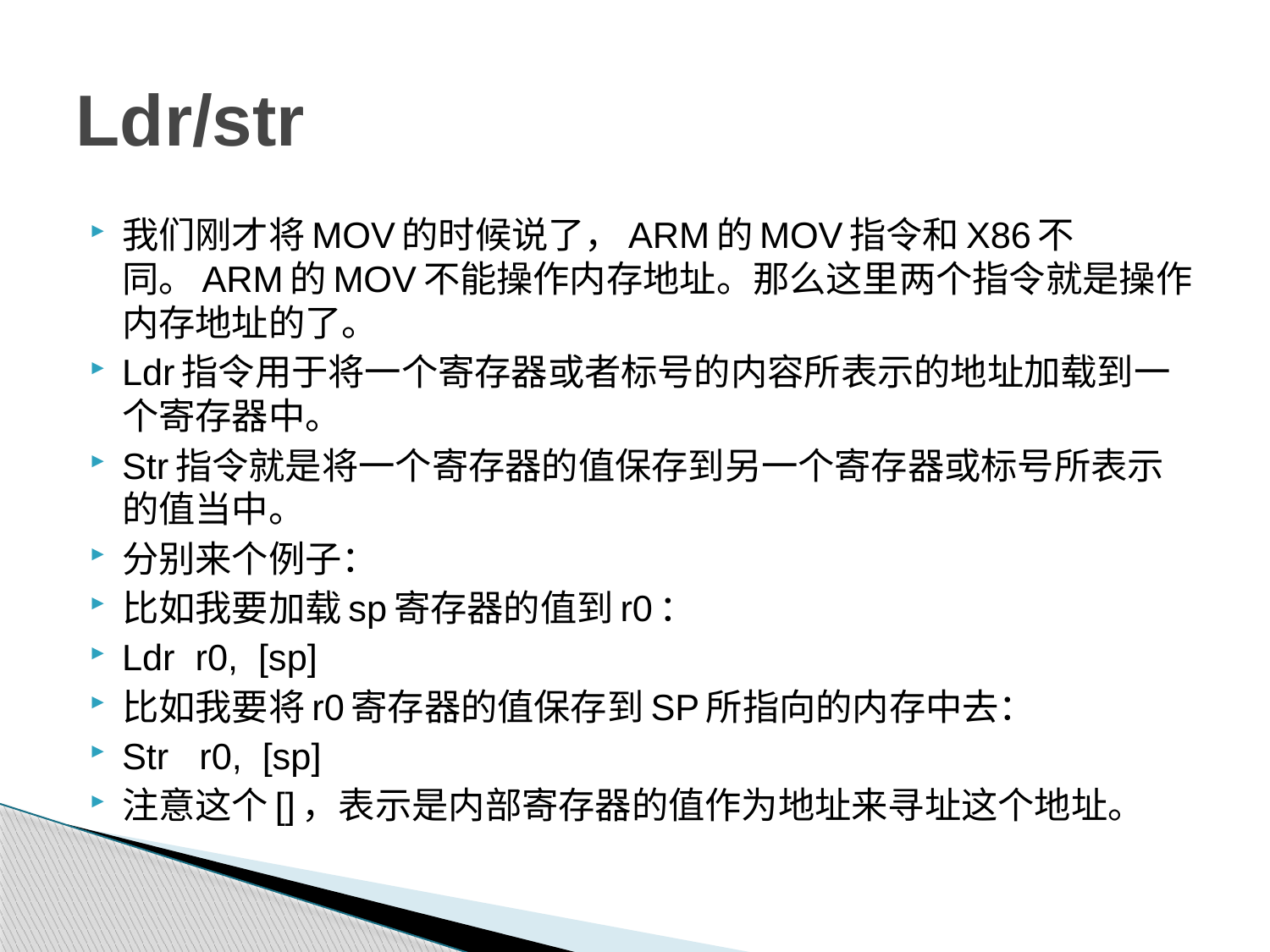

# Ldr/str
我们刚才将MOV的时候说了，ARM的MOV指令和X86不同。ARM的MOV不能操作内存地址。那么这里两个指令就是操作内存地址的了。
Ldr指令用于将一个寄存器或者标号的内容所表示的地址加载到一个寄存器中。
Str指令就是将一个寄存器的值保存到另一个寄存器或标号所表示的值当中。
分别来个例子：
比如我要加载sp寄存器的值到r0：
Ldr  r0,  [sp]
比如我要将r0寄存器的值保存到SP所指向的内存中去：
Str   r0,  [sp]
注意这个[]，表示是内部寄存器的值作为地址来寻址这个地址。